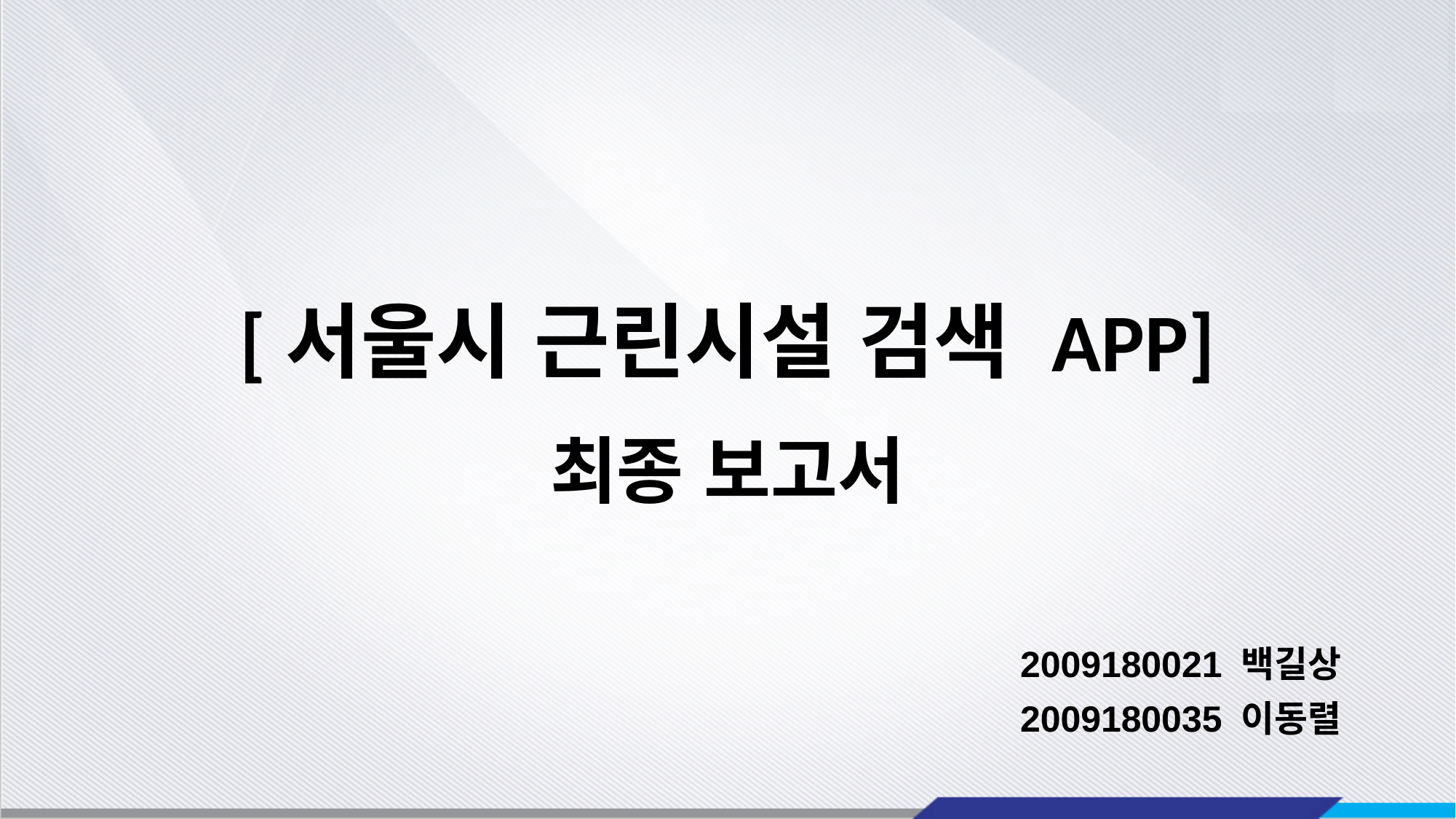

# [서울시 근린시설 검색 APP] 최종 보고서

2009180021 백길상
2009180035 이동렬